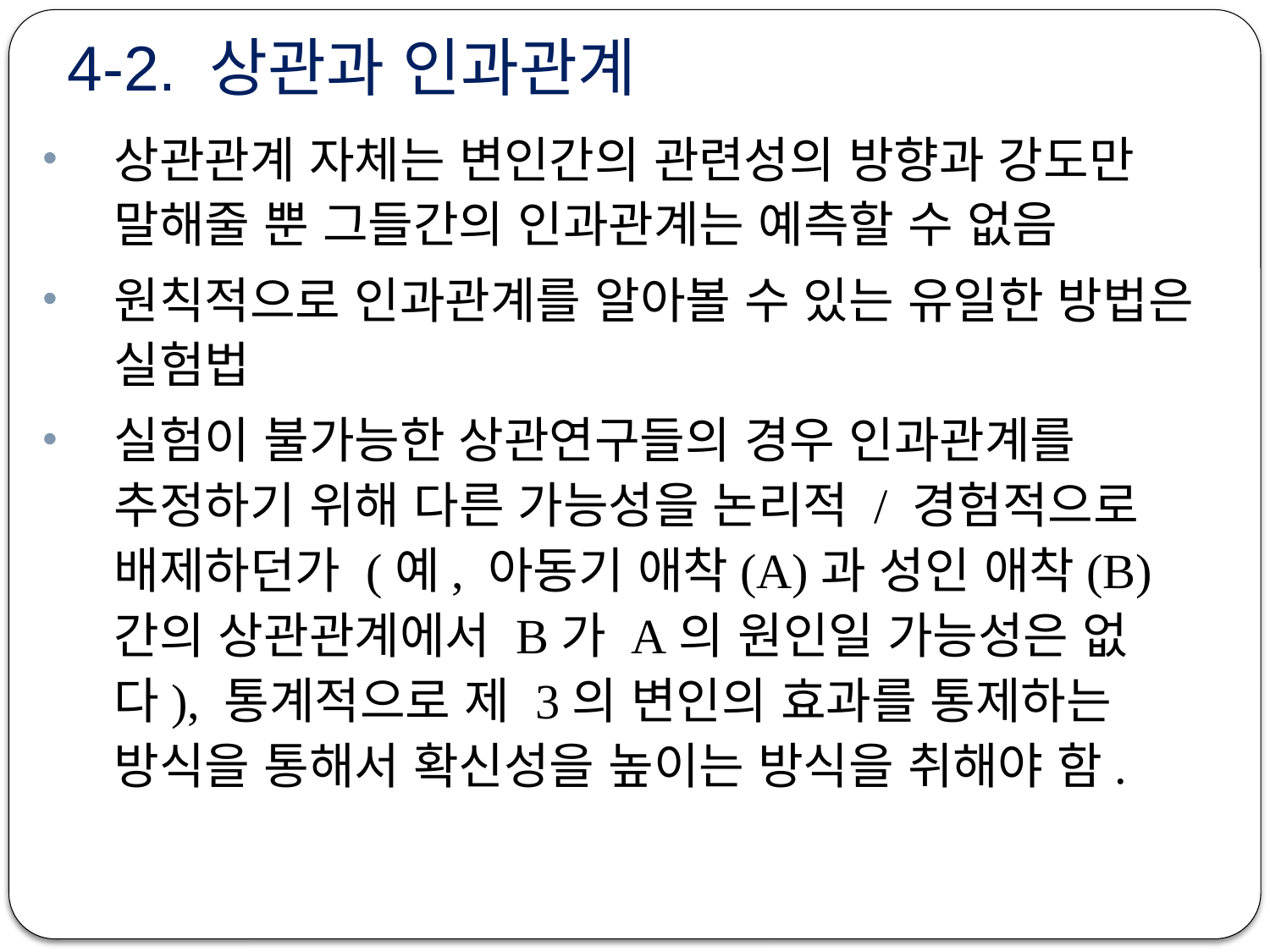

# 4-2. 상관과 인과관계
상관관계 자체는 변인간의 관련성의 방향과 강도만 말해줄 뿐 그들간의 인과관계는 예측할 수 없음
원칙적으로 인과관계를 알아볼 수 있는 유일한 방법은 실험법
실험이 불가능한 상관연구들의 경우 인과관계를 추정하기 위해 다른 가능성을 논리적 / 경험적으로 배제하던가 (예, 아동기 애착(A)과 성인 애착(B)간의 상관관계에서 B가 A의 원인일 가능성은 없다), 통계적으로 제 3의 변인의 효과를 통제하는 방식을 통해서 확신성을 높이는 방식을 취해야 함.